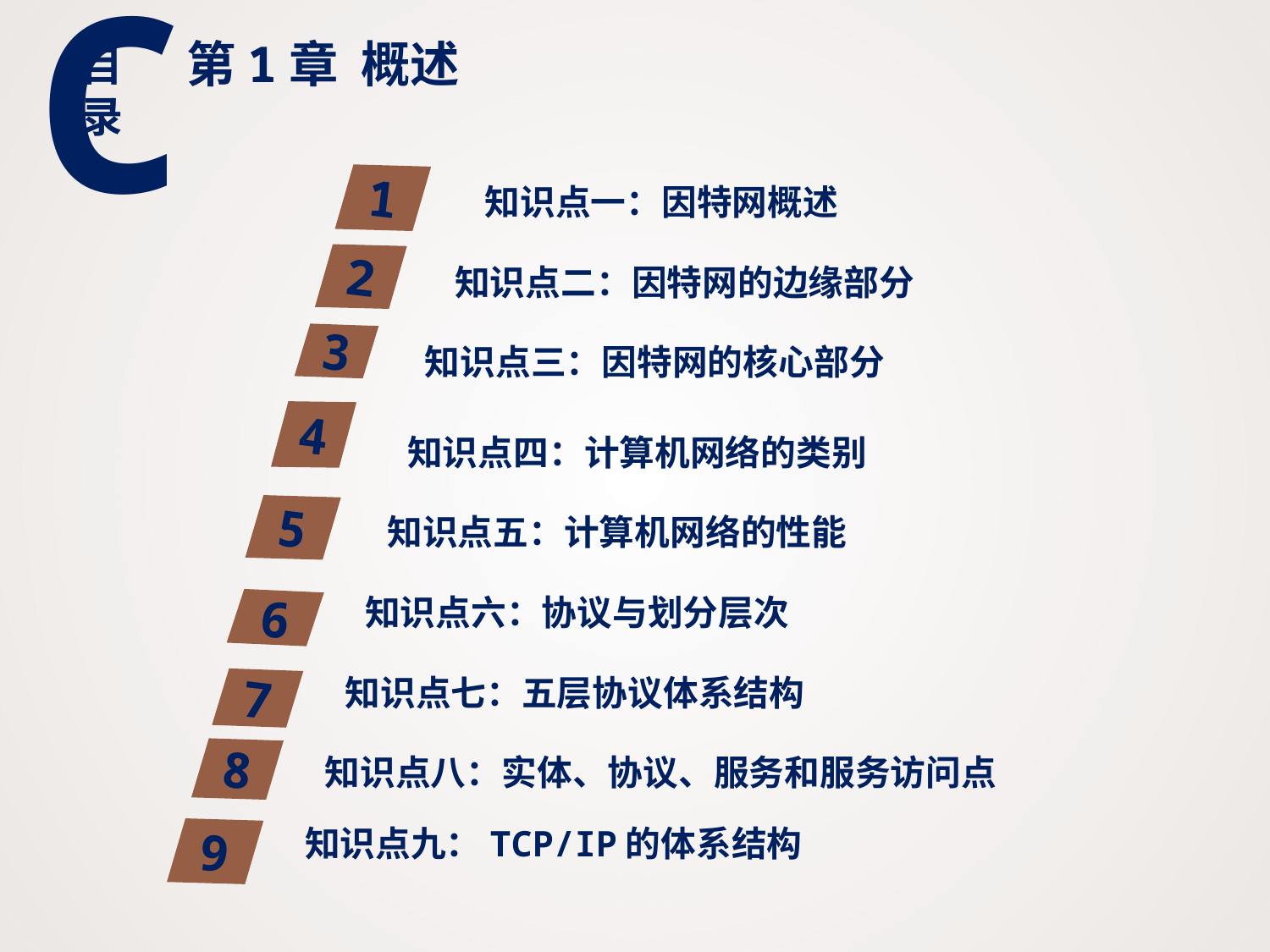

C
目
录
第1章  概述
1
知识点一：因特网概述
2
知识点二：因特网的边缘部分
3
知识点三：因特网的核心部分
4
知识点四：计算机网络的类别
5
知识点五：计算机网络的性能
知识点六：协议与划分层次
6
知识点七：五层协议体系结构
7
8
知识点八：实体、协议、服务和服务访问点
知识点九：TCP/IP的体系结构
9